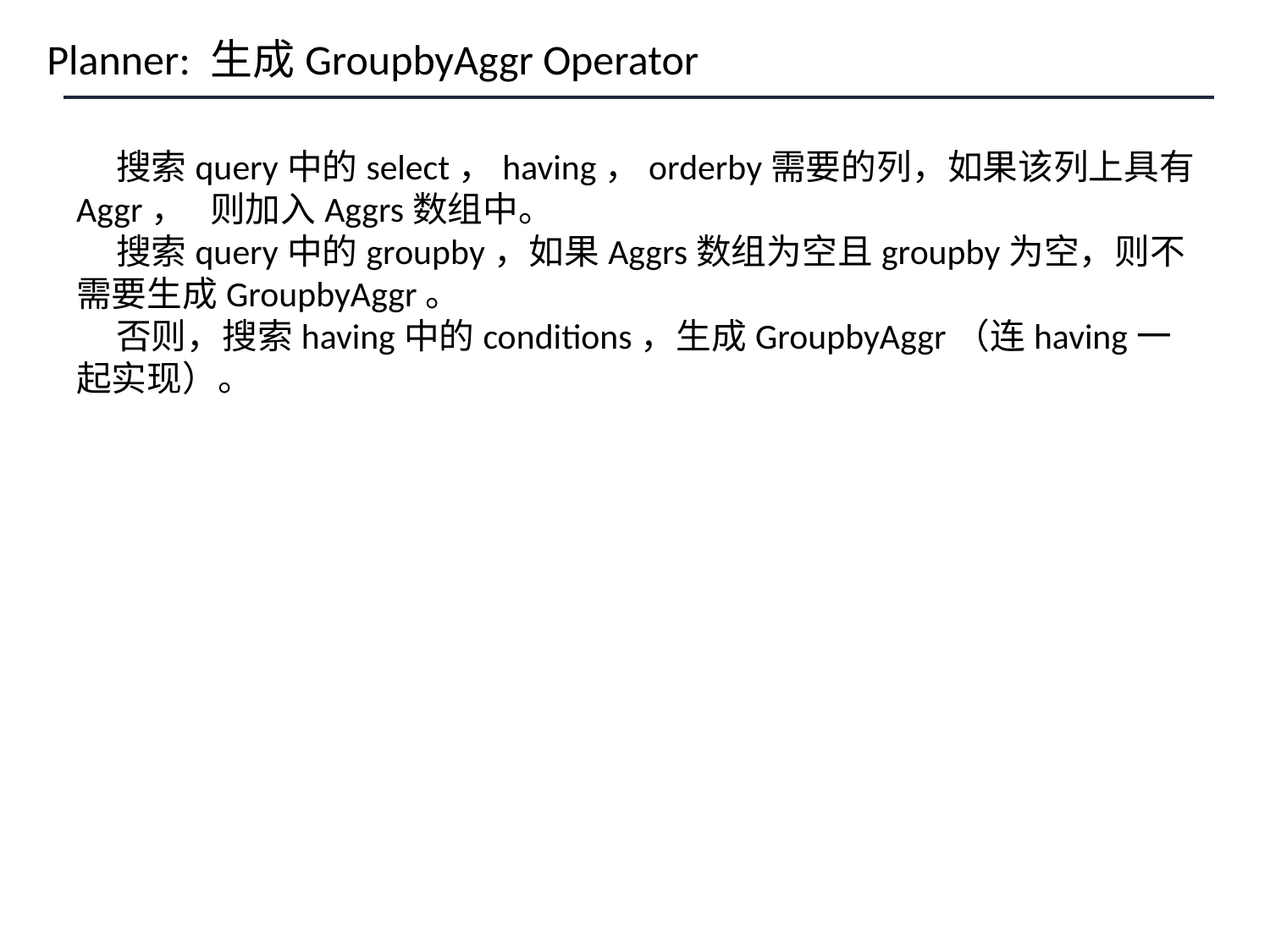

Planner: 生成GroupbyAggr Operator
    搜索query中的select，having，orderby需要的列，如果该列上具有Aggr，   则加入Aggrs数组中。
    搜索query中的groupby，如果Aggrs数组为空且groupby为空，则不需要生成GroupbyAggr。
    否则，搜索having中的conditions，生成GroupbyAggr（连having一起实现）。